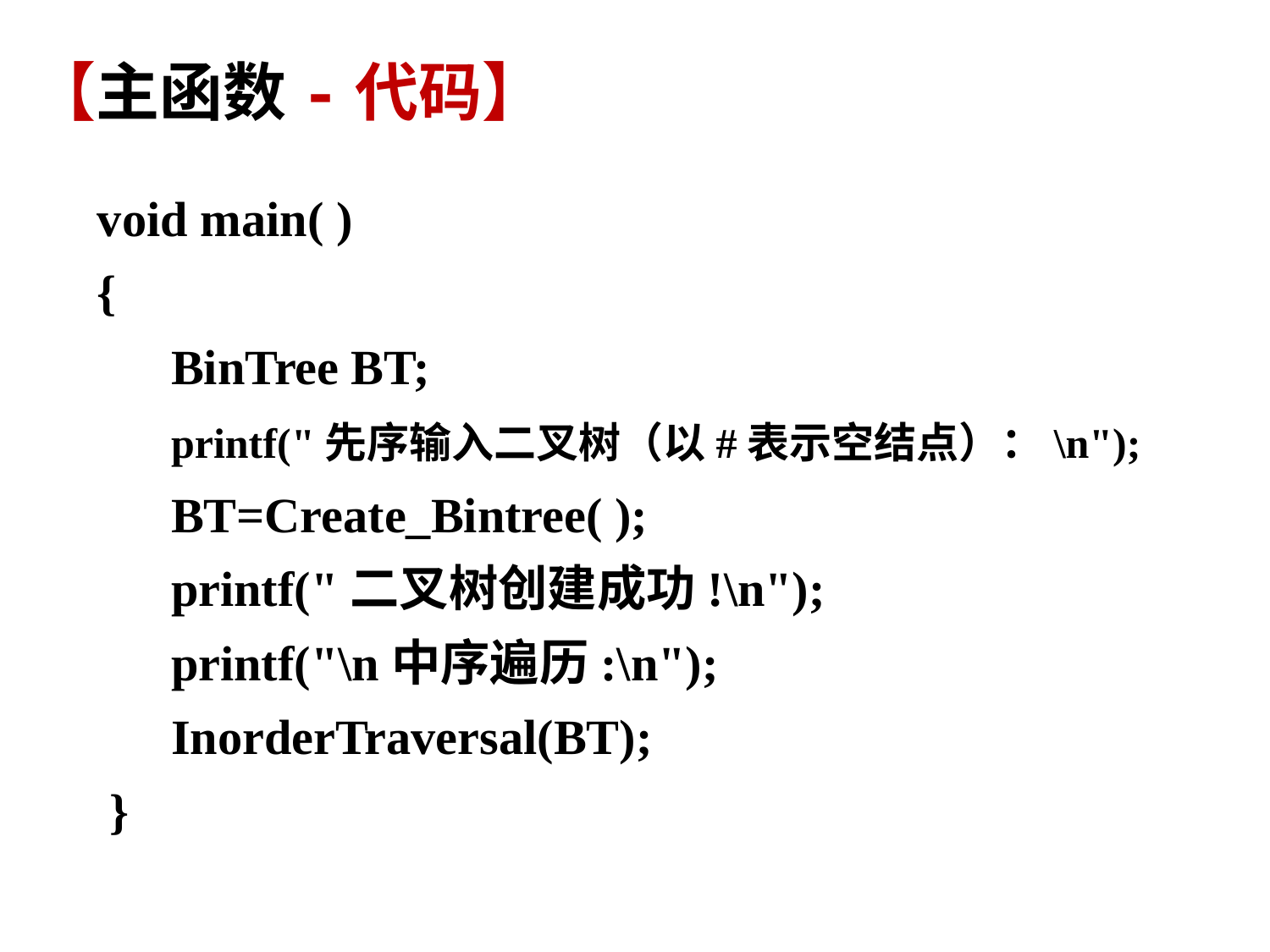

【主函数-代码】
void main( )
{
      BinTree BT;
      printf("先序输入二叉树（以#表示空结点）：\n");
      BT=Create_Bintree( );
      printf("二叉树创建成功!\n");
      printf("\n中序遍历:\n");
      InorderTraversal(BT);
 }